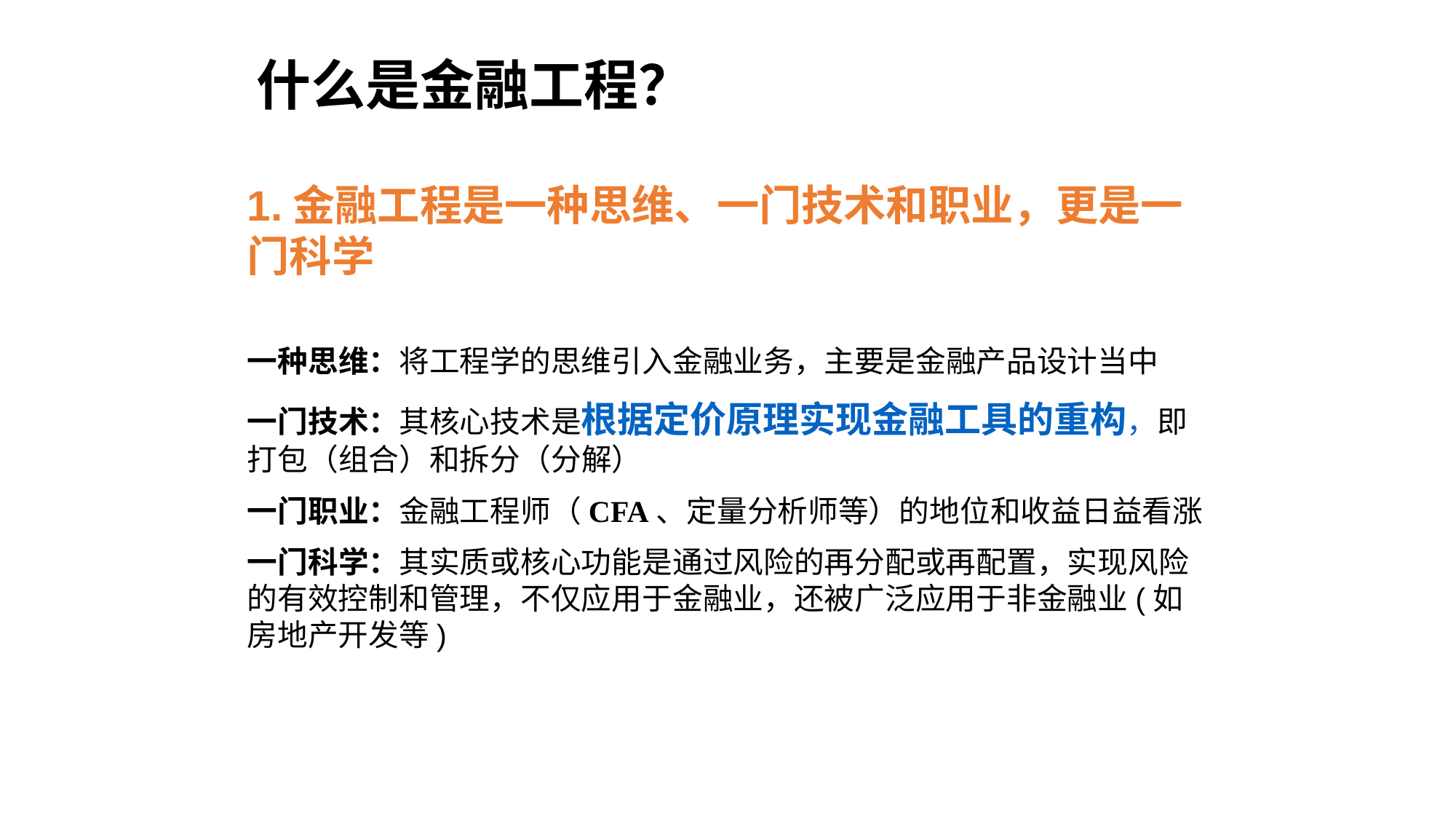

什么是金融工程？
1.金融工程是一种思维、一门技术和职业，更是一门科学

一种思维：将工程学的思维引入金融业务，主要是金融产品设计当中
一门技术：其核心技术是根据定价原理实现金融工具的重构，即打包（组合）和拆分（分解）
一门职业：金融工程师（CFA、定量分析师等）的地位和收益日益看涨
一门科学：其实质或核心功能是通过风险的再分配或再配置，实现风险的有效控制和管理，不仅应用于金融业，还被广泛应用于非金融业(如房地产开发等)